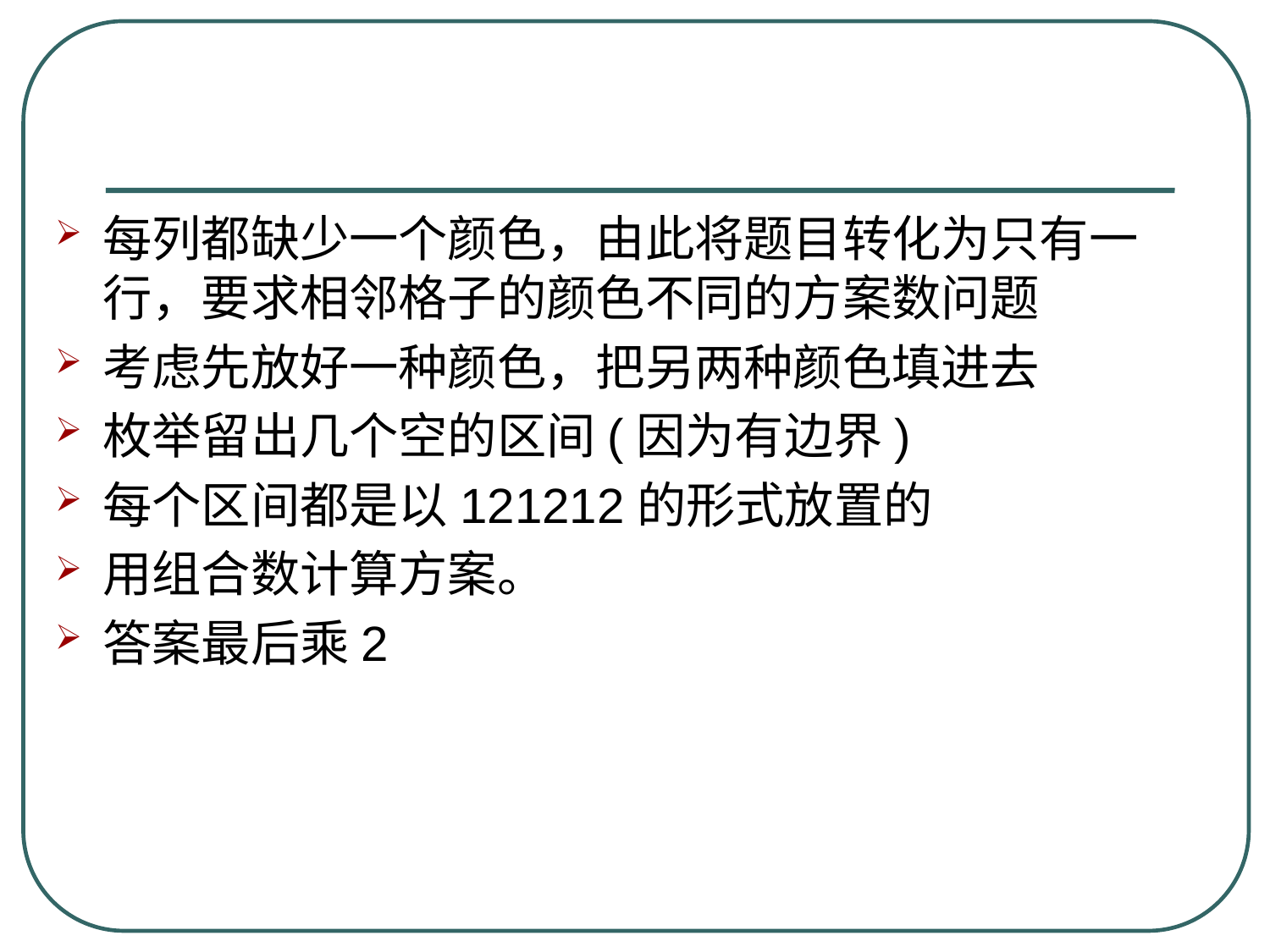

#
每列都缺少一个颜色，由此将题目转化为只有一行，要求相邻格子的颜色不同的方案数问题
考虑先放好一种颜色，把另两种颜色填进去
枚举留出几个空的区间(因为有边界)
每个区间都是以121212的形式放置的
用组合数计算方案。
答案最后乘2